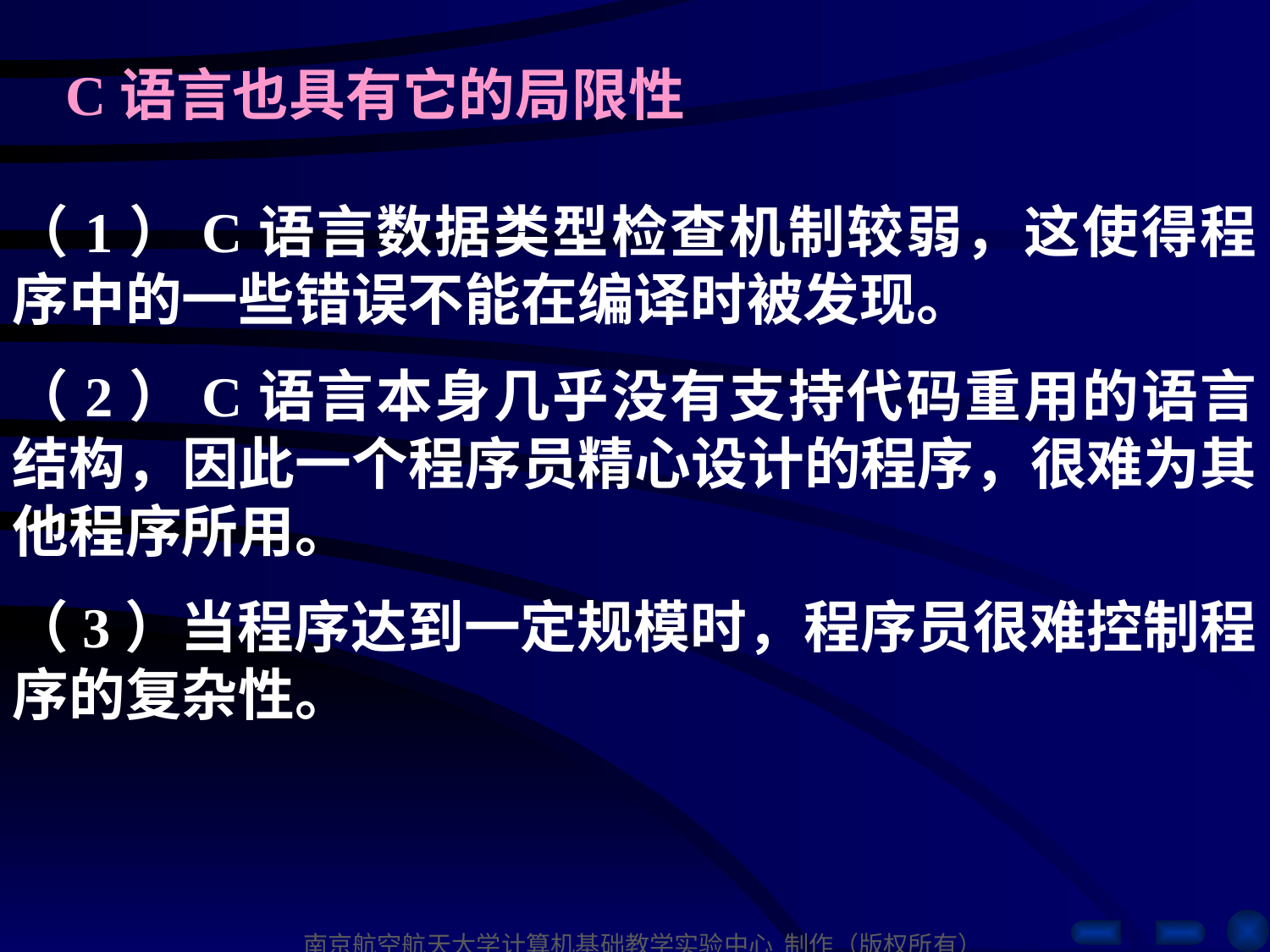

C语言也具有它的局限性
（1）C语言数据类型检查机制较弱，这使得程序中的一些错误不能在编译时被发现。
（2）C语言本身几乎没有支持代码重用的语言结构，因此一个程序员精心设计的程序，很难为其他程序所用。
（3）当程序达到一定规模时，程序员很难控制程序的复杂性。